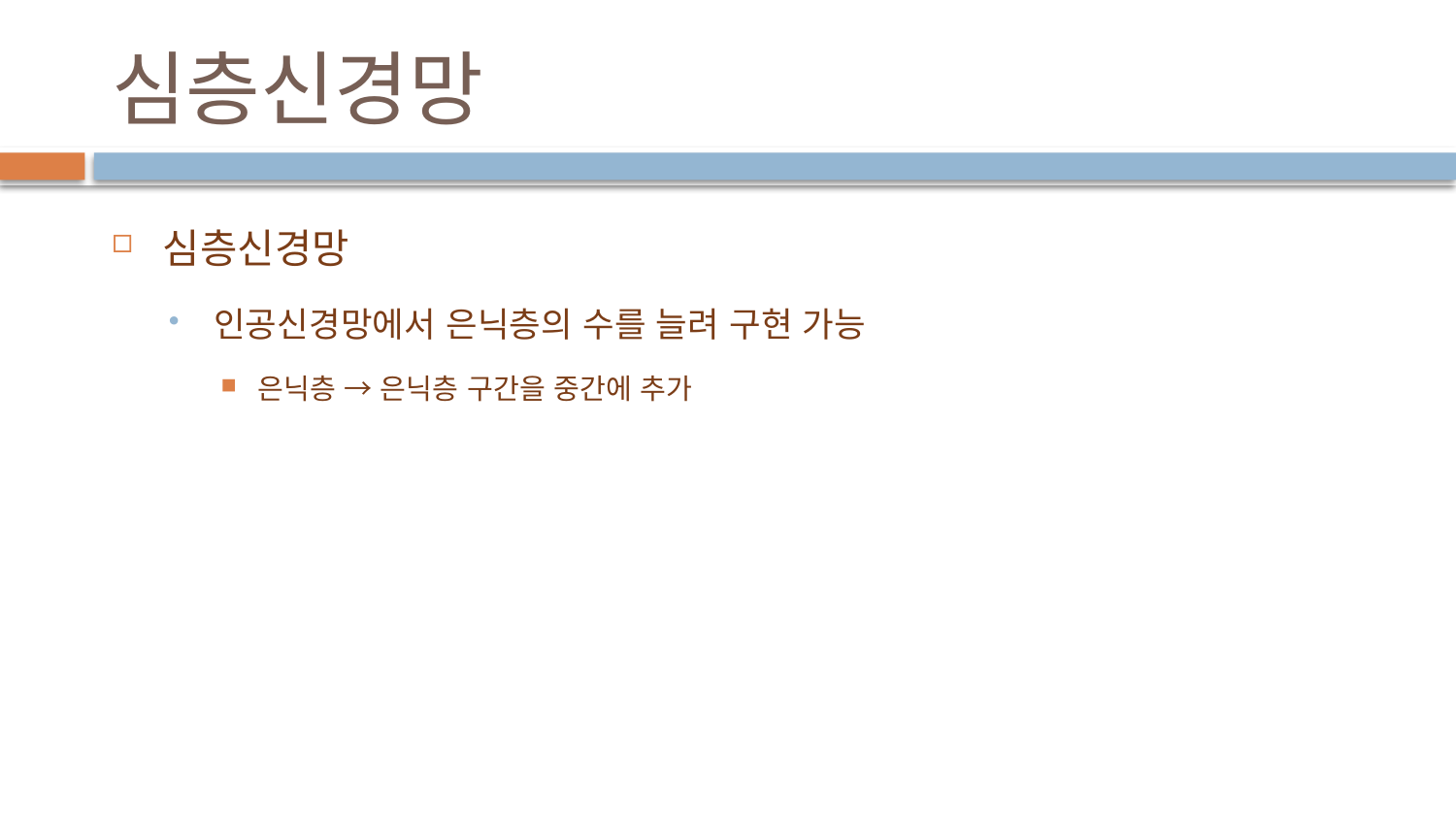

# 심층신경망
심층신경망
인공신경망에서 은닉층의 수를 늘려 구현 가능
은닉층 → 은닉층 구간을 중간에 추가